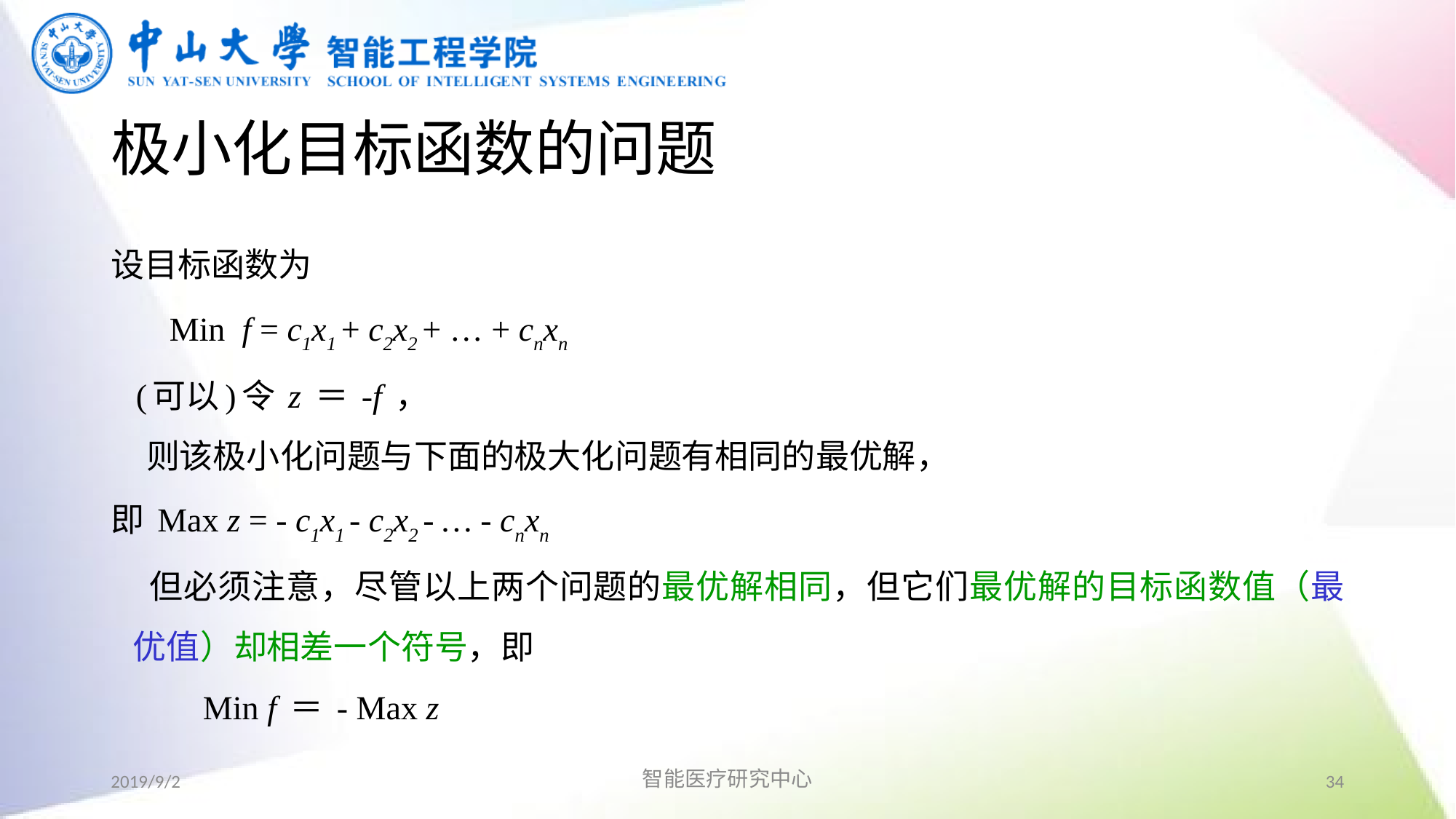

# 极小化目标函数的问题
设目标函数为
       Min  f = c1x1 + c2x2 + … + cnxn
   (可以)令 z ＝ -f ，
    则该极小化问题与下面的极大化问题有相同的最优解，
即 Max z = - c1x1 - c2x2 - … - cnxn
    但必须注意，尽管以上两个问题的最优解相同，但它们最优解的目标函数值（最优值）却相差一个符号，即
           Min f ＝ - Max z
2019/9/2
智能医疗研究中心
34